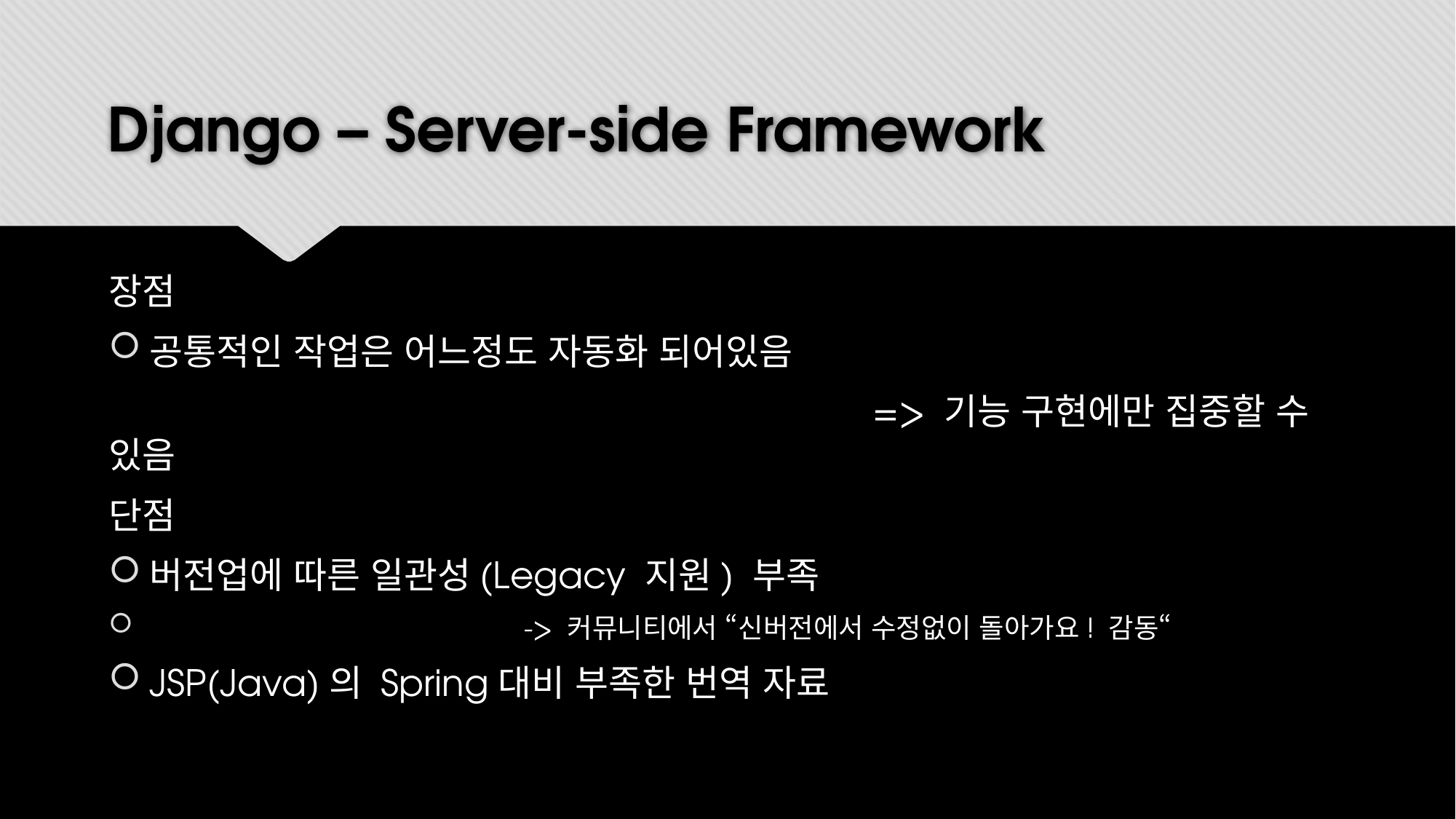

# Django – Server-side Framework
장점
공통적인 작업은 어느정도 자동화 되어있음
							=> 기능 구현에만 집중할 수 있음
단점
버전업에 따른 일관성(Legacy 지원) 부족
                                                 -> 커뮤니티에서 “신버전에서 수정없이 돌아가요! 감동“
JSP(Java)의 Spring대비 부족한 번역 자료